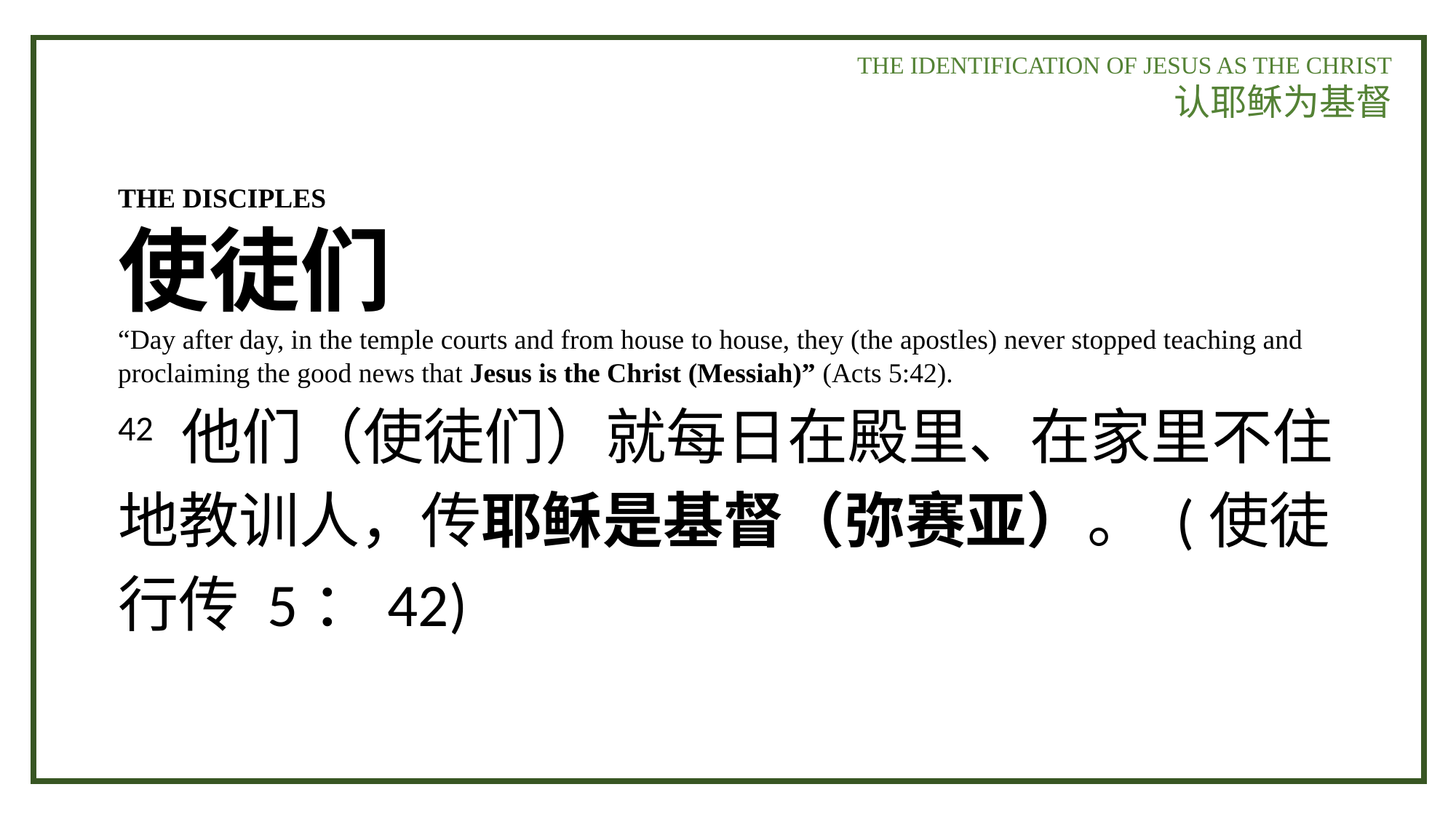

THE IDENTIFICATION OF JESUS AS THE CHRIST
认耶稣为基督
THE DISCIPLES
使徒们
“Day after day, in the temple courts and from house to house, they (the apostles) never stopped teaching and proclaiming the good news that Jesus is the Christ (Messiah)” (Acts 5:42).
42 他们（使徒们）就每日在殿里、在家里不住地教训人，传耶稣是基督（弥赛亚）。 (使徒行传 5：42)